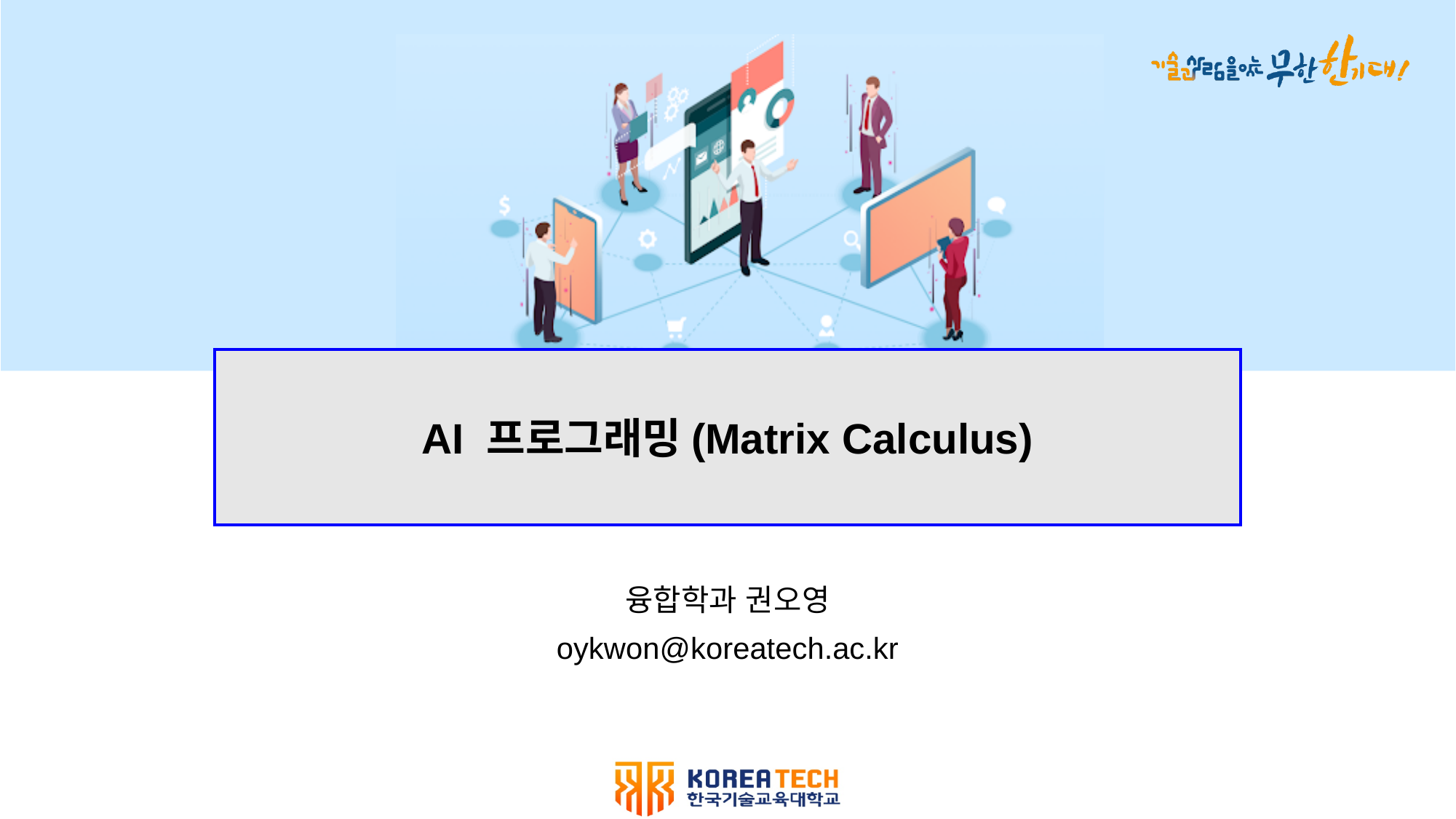

# AI 프로그래밍(Matrix Calculus)

융합학과 권오영
oykwon@koreatech.ac.kr